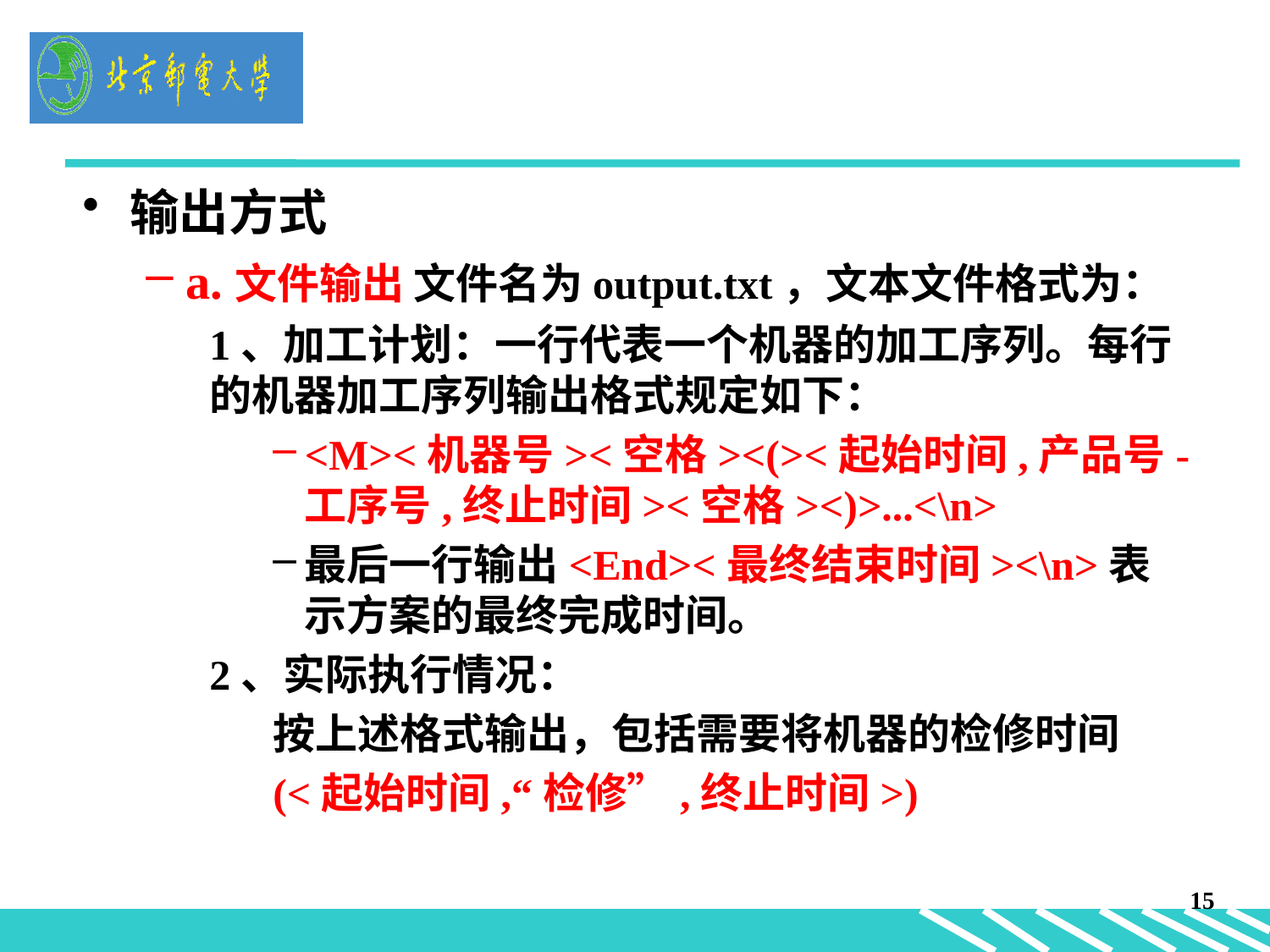

#
输出方式
a.文件输出 文件名为output.txt，文本文件格式为：
1、加工计划：一行代表一个机器的加工序列。每行的机器加工序列输出格式规定如下：
<M><机器号><空格><(><起始时间,产品号-工序号,终止时间><空格><)>...<\n>
最后一行输出<End><最终结束时间><\n>表示方案的最终完成时间。
2、实际执行情况：
按上述格式输出，包括需要将机器的检修时间
(<起始时间,“检修”,终止时间>)
15